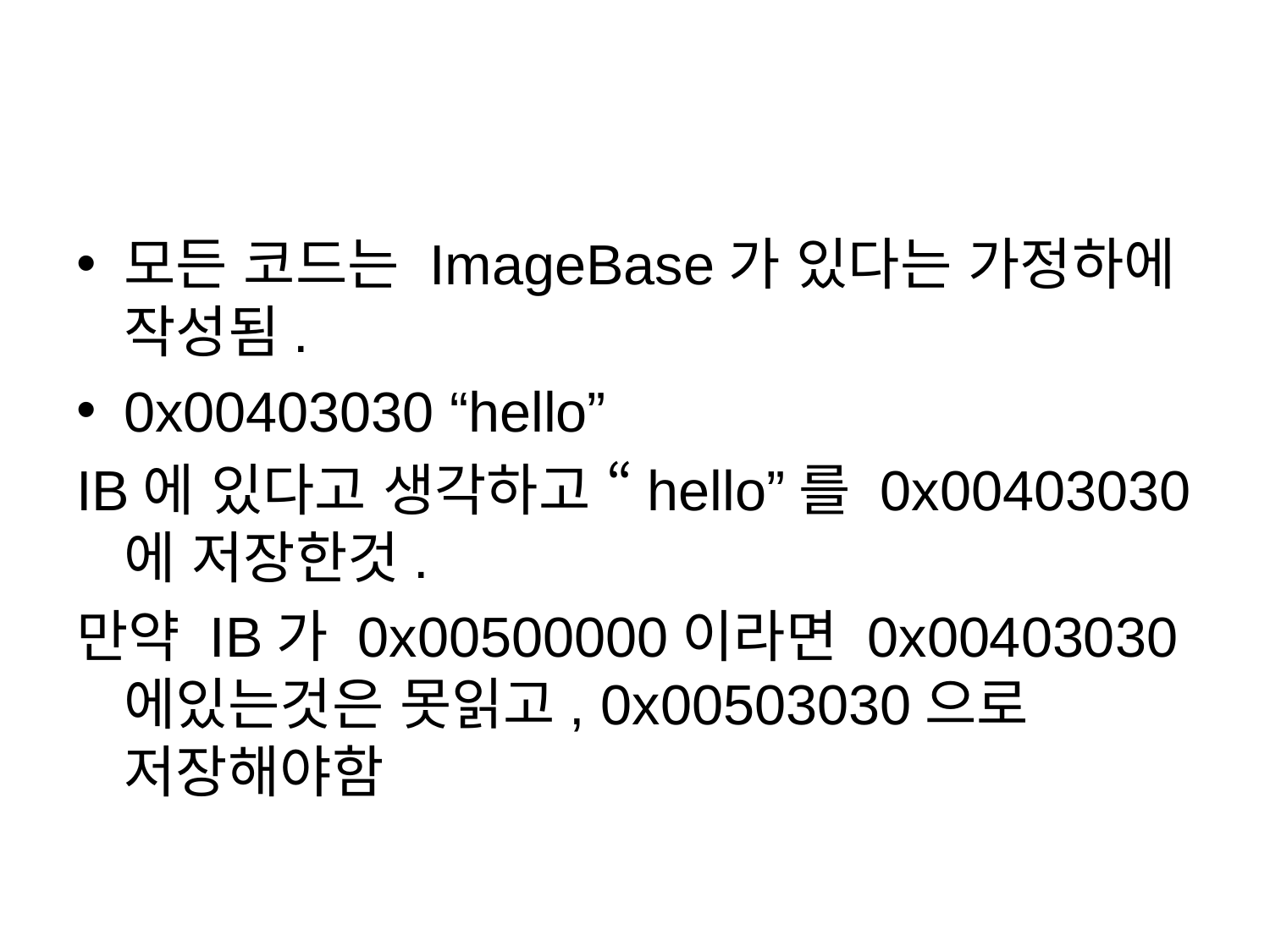

모든 코드는 ImageBase가 있다는 가정하에 작성됨.
0x00403030 “hello”
IB에 있다고 생각하고 “hello”를 0x00403030에 저장한것.
만약 IB가 0x00500000이라면 0x00403030에있는것은 못읽고, 0x00503030으로 저장해야함